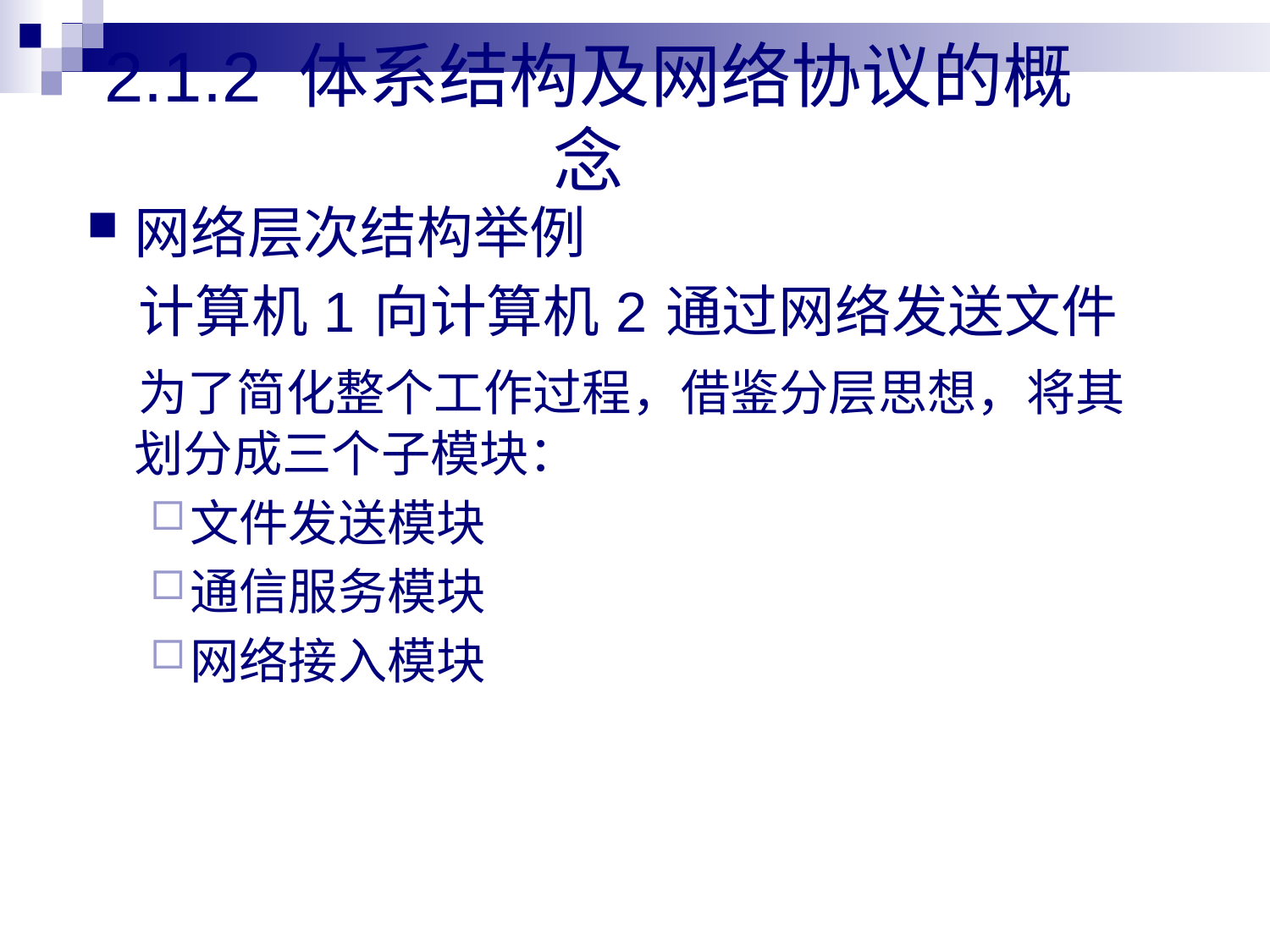

# 2.1.2 体系结构及网络协议的概念
网络层次结构举例
   计算机 1 向计算机 2 通过网络发送文件
   为了简化整个工作过程，借鉴分层思想，将其划分成三个子模块：
文件发送模块
通信服务模块
网络接入模块